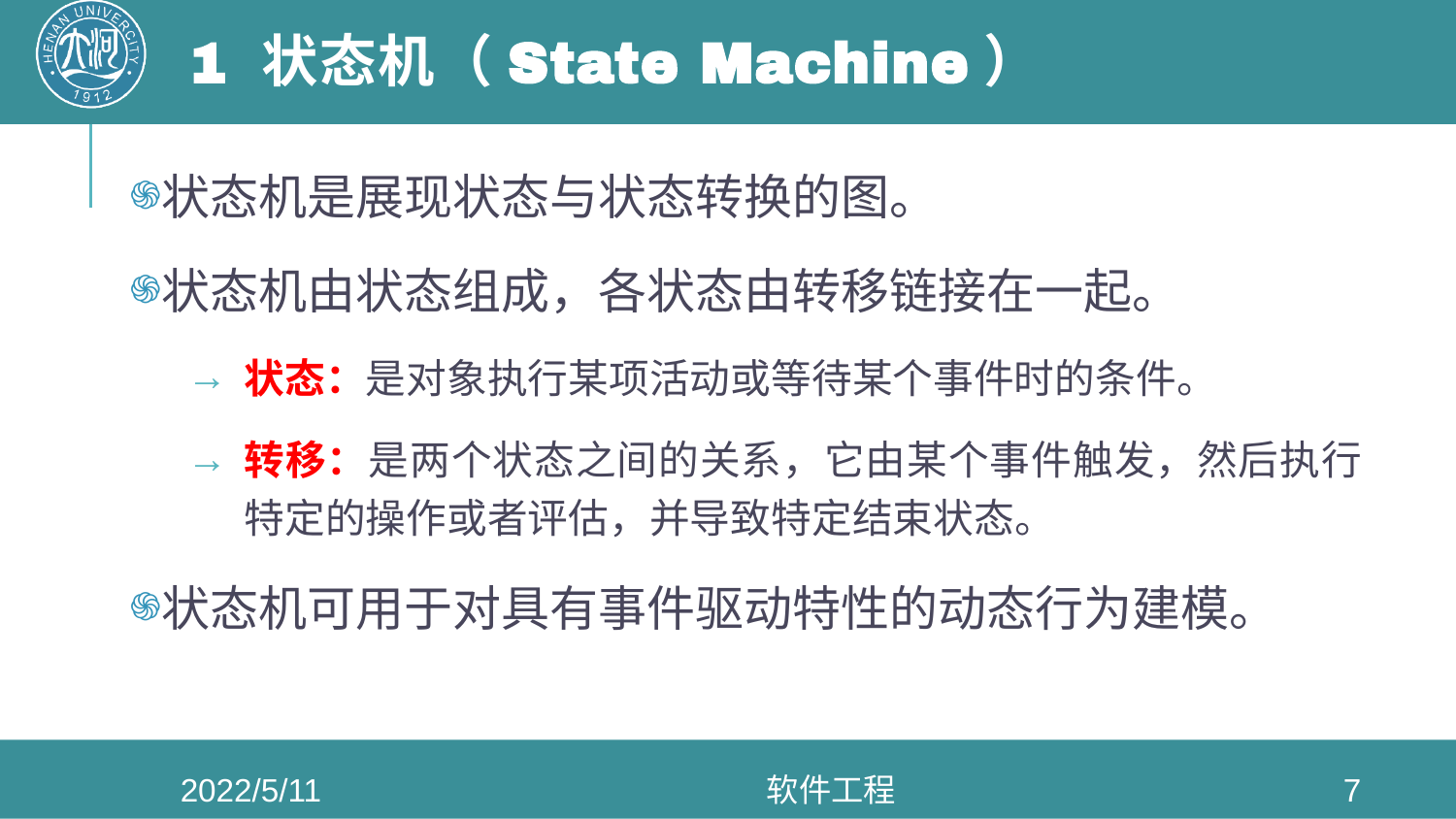

# 1 状态机（State Machine）
状态机是展现状态与状态转换的图。
状态机由状态组成，各状态由转移链接在一起。
状态：是对象执行某项活动或等待某个事件时的条件。
转移：是两个状态之间的关系，它由某个事件触发，然后执行特定的操作或者评估，并导致特定结束状态。
状态机可用于对具有事件驱动特性的动态行为建模。

2022/5/11
软件工程
7